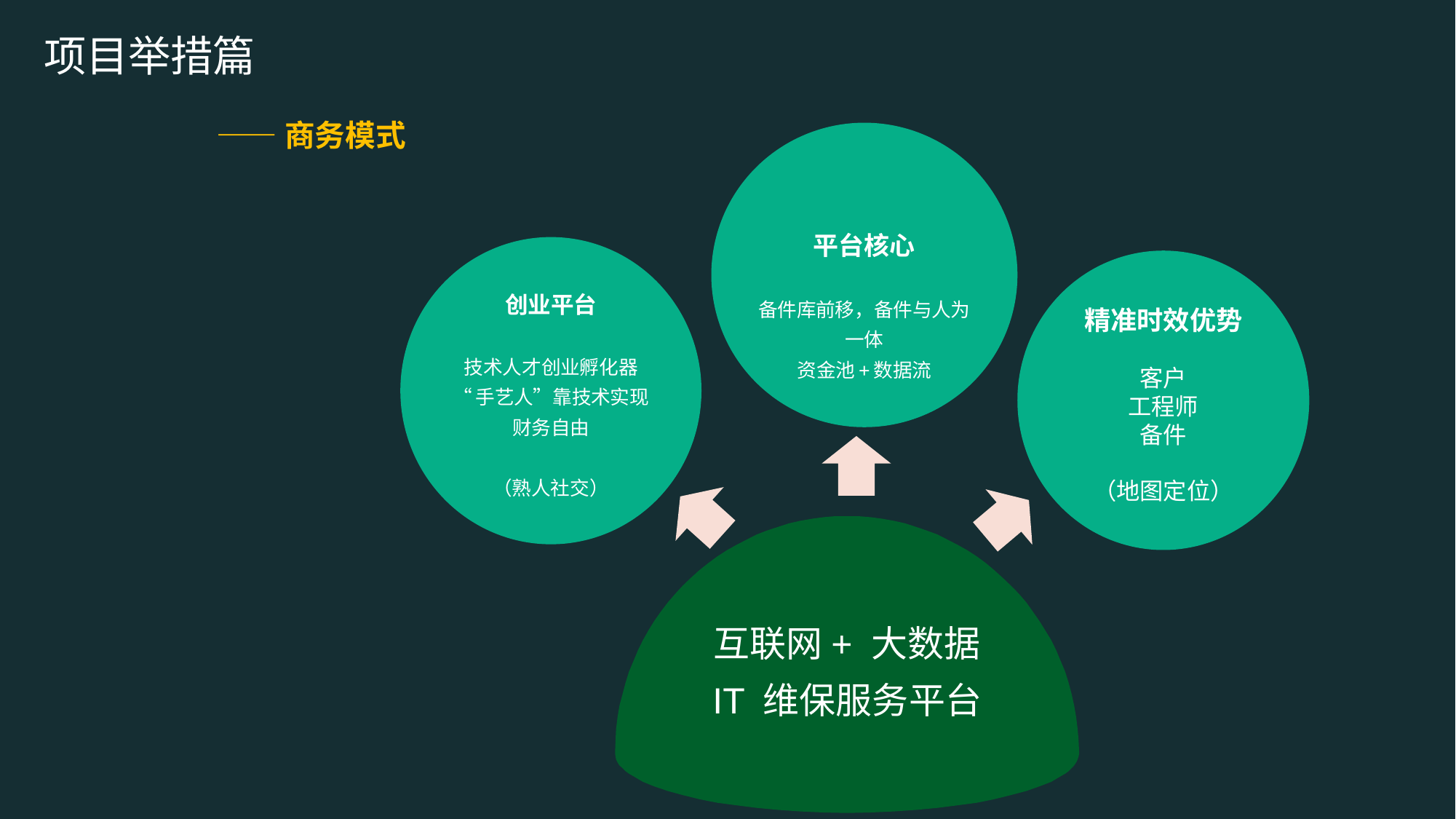

项目举措篇

                         ——商务模式

平台核心

备件库前移，备件与人为一体
资金池+数据流

创业平台

技术人才创业孵化器
“手艺人”靠技术实现财务自由

（熟人社交）

精准时效优势

客户
工程师
备件

（地图定位）

互联网+ 大数据
IT 维保服务平台